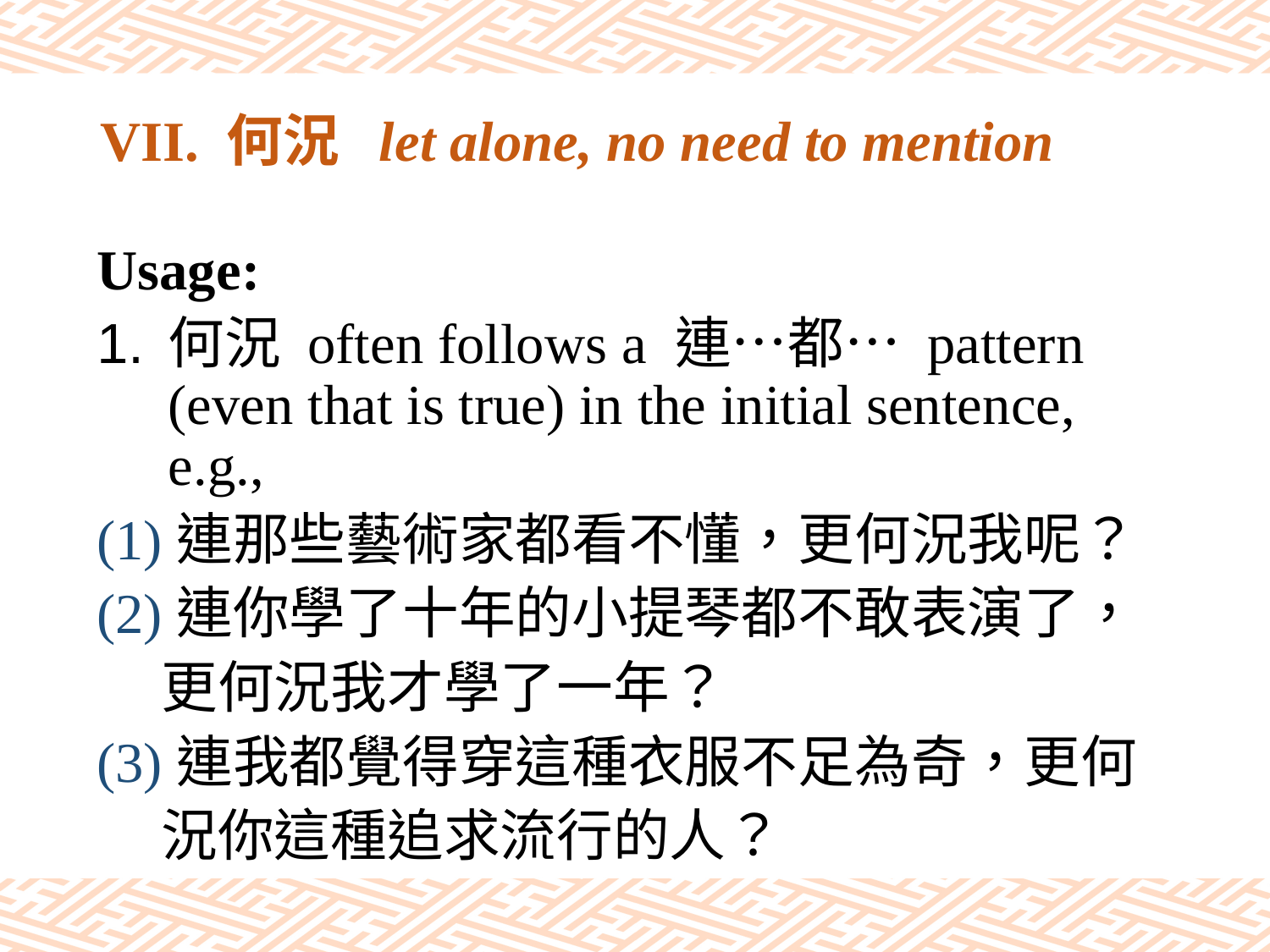

# VII. 何況  let alone, no need to mention
Usage:
何況 often follows a 連…都… pattern (even that is true) in the initial sentence, e.g.,
(1)連那些藝術家都看不懂，更何況我呢？
(2)連你學了十年的小提琴都不敢表演了，
    更何況我才學了一年？
(3)連我都覺得穿這種衣服不足為奇，更何
    況你這種追求流行的人？